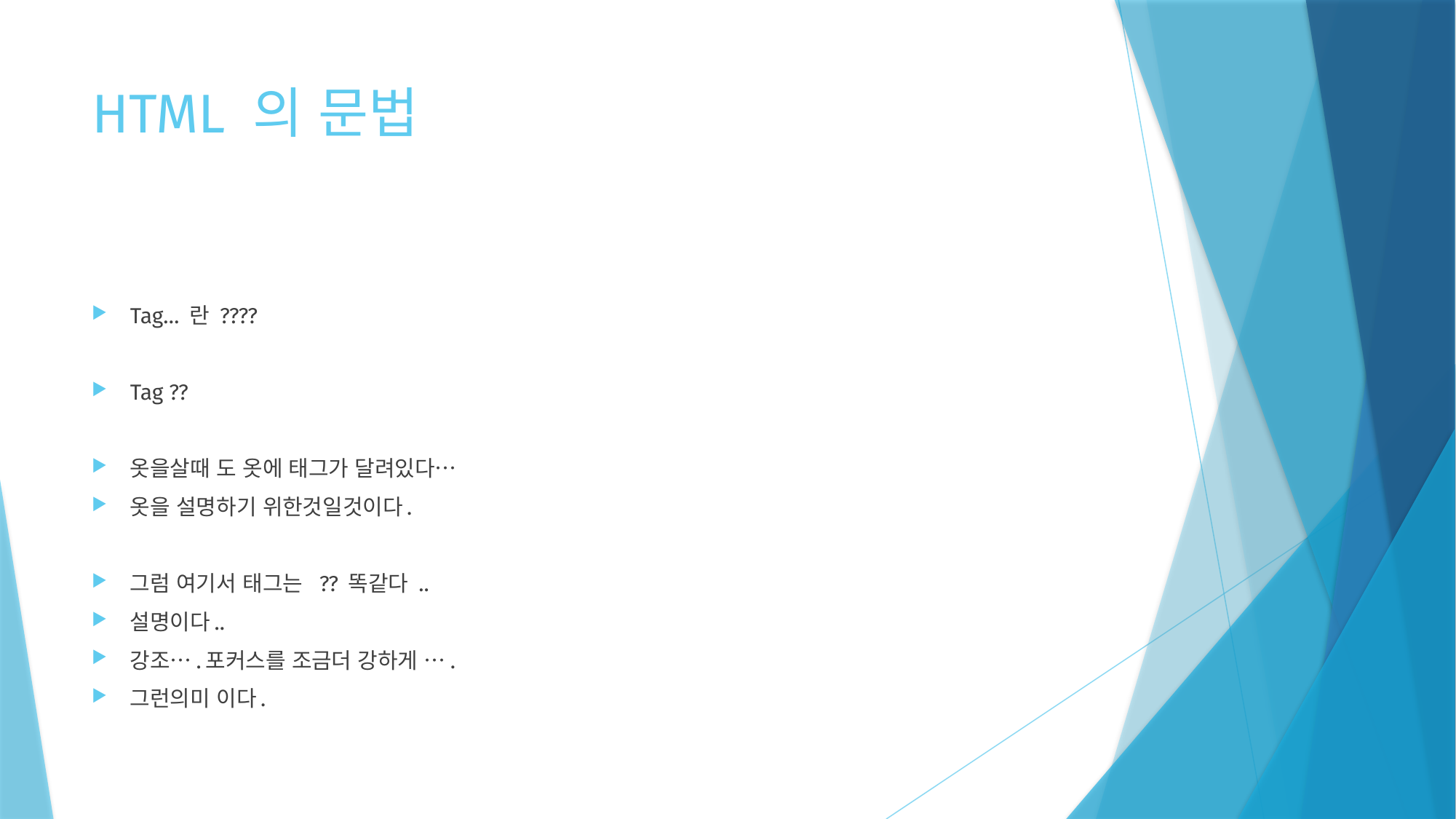

# HTML 의 문법

Tag… 란 ????

Tag ??

옷을살때 도 옷에 태그가 달려있다…
옷을 설명하기 위한것일것이다.

그럼 여기서 태그는  ?? 똑같다 ..
설명이다..
강조….포커스를 조금더 강하게 ….
그런의미 이다.